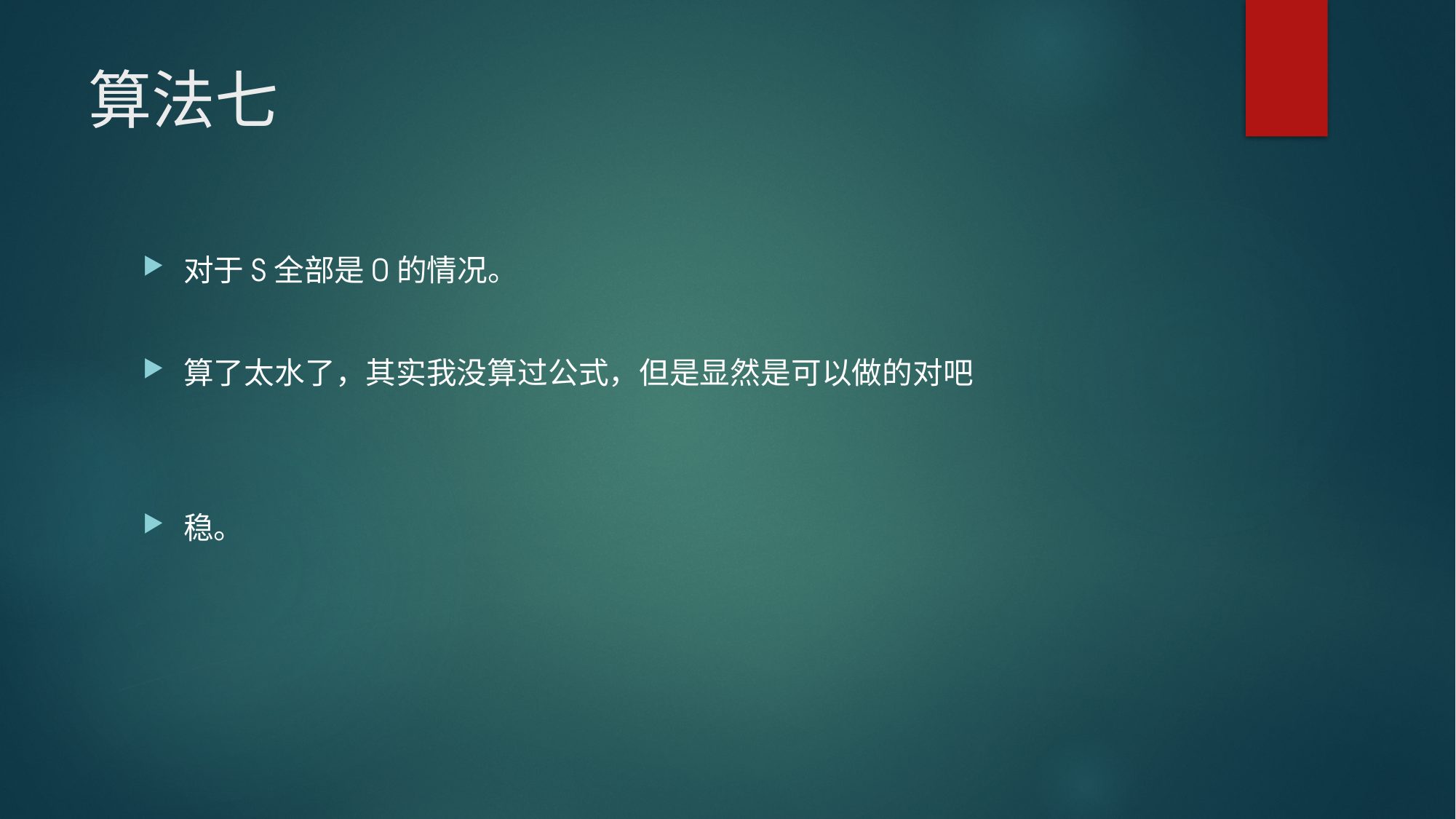

# 算法七
对于S全部是0的情况。

算了太水了，其实我没算过公式，但是显然是可以做的对吧

稳。